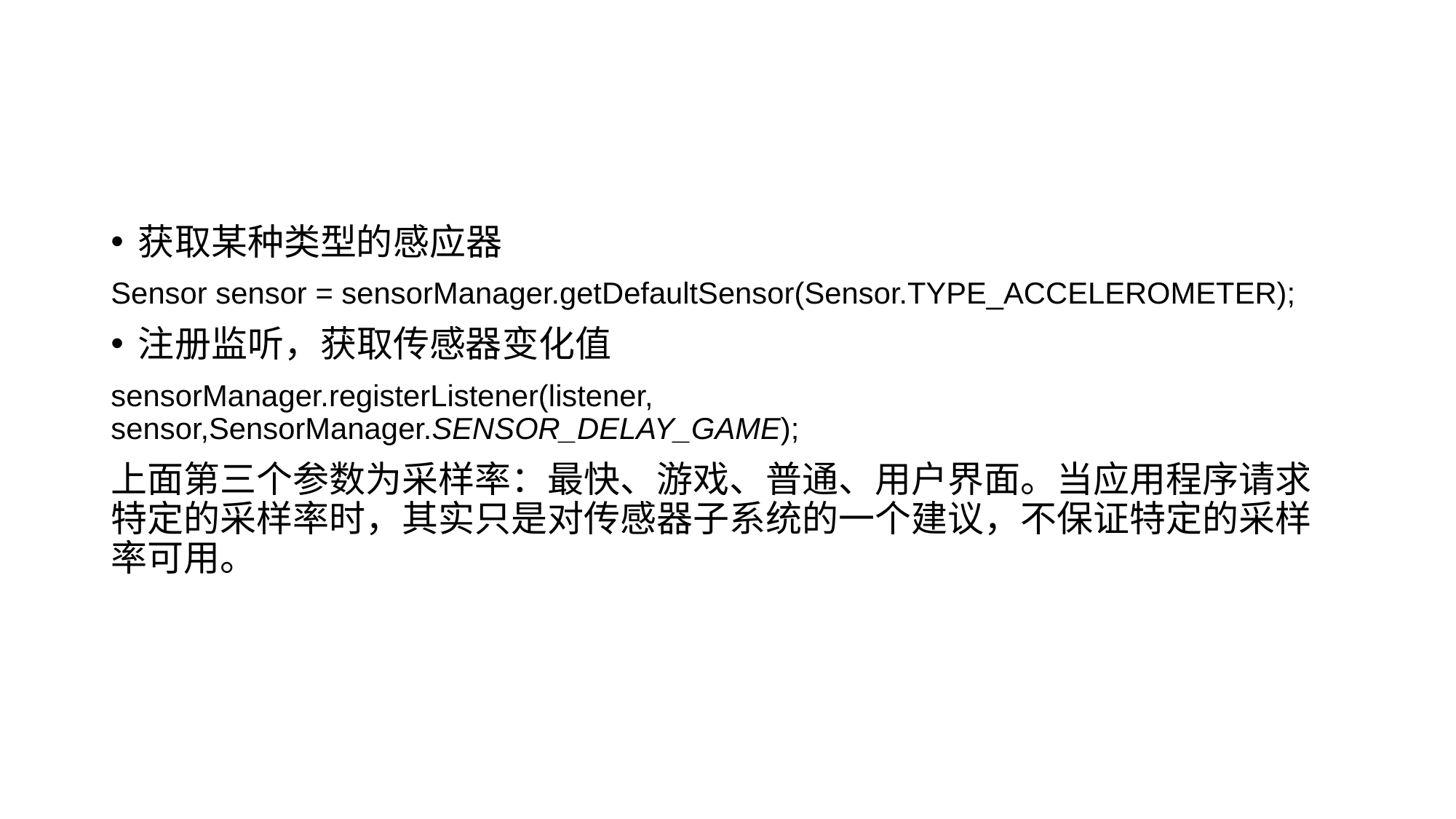

#
获取某种类型的感应器
Sensor sensor = sensorManager.getDefaultSensor(Sensor.TYPE_ACCELEROMETER);
注册监听，获取传感器变化值
sensorManager.registerListener(listener, sensor,SensorManager.SENSOR_DELAY_GAME);
上面第三个参数为采样率：最快、游戏、普通、用户界面。当应用程序请求特定的采样率时，其实只是对传感器子系统的一个建议，不保证特定的采样率可用。